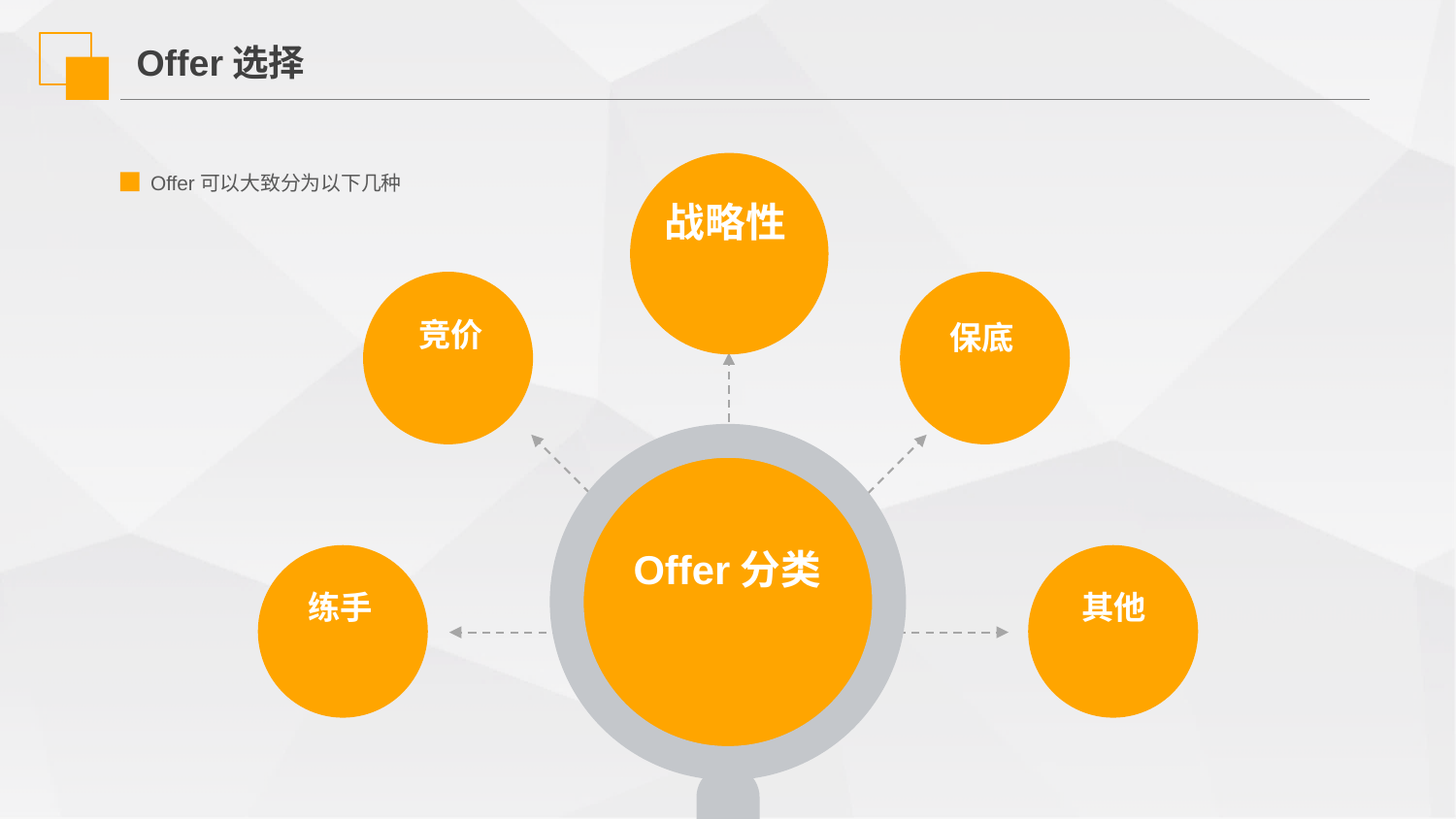

Offer选择

Offer可以大致分为以下几种

战略性

竞价
保底

Offer分类

练手
其他